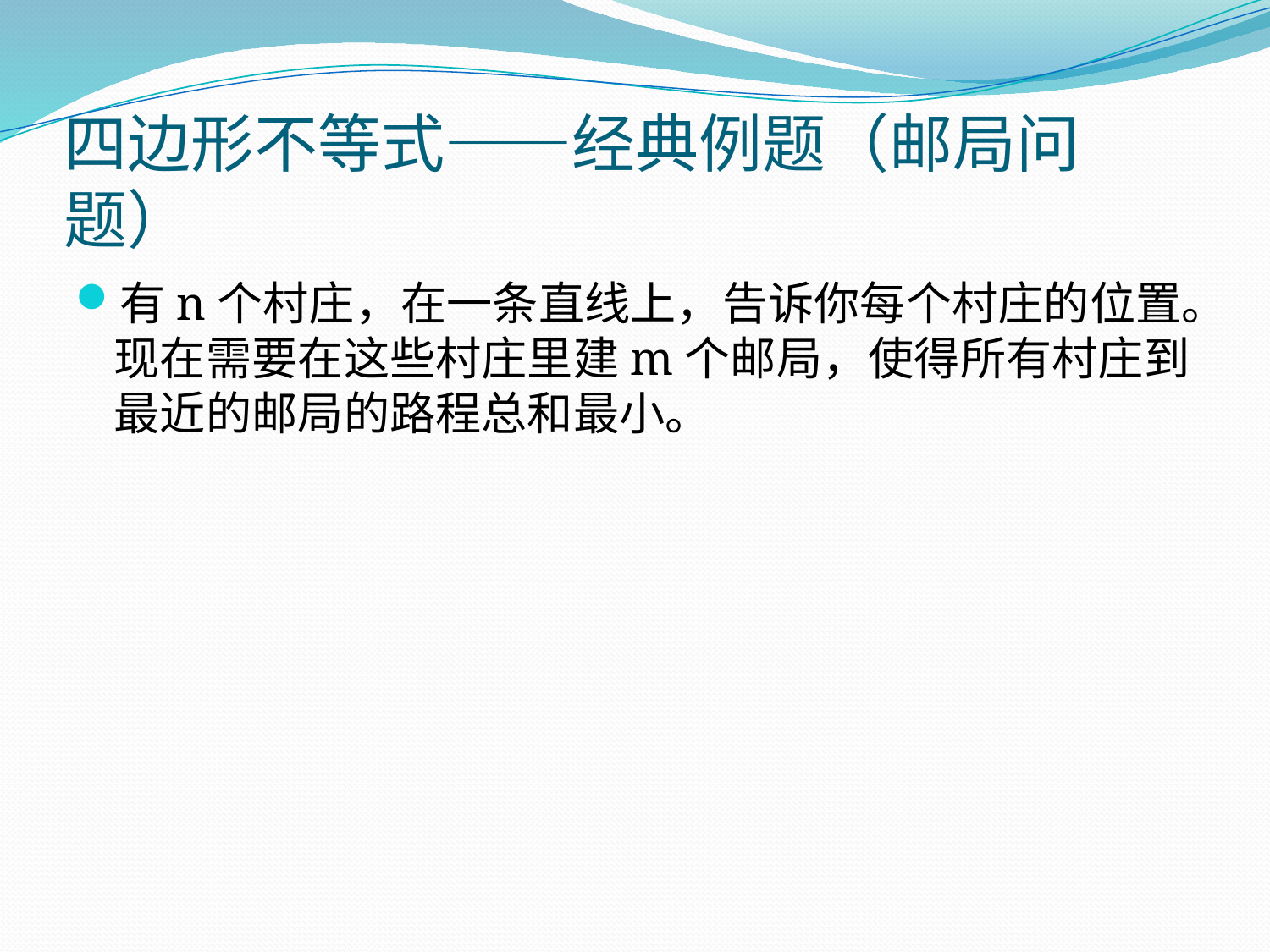

# 四边形不等式——经典例题（邮局问题）
有n个村庄，在一条直线上，告诉你每个村庄的位置。现在需要在这些村庄里建m个邮局，使得所有村庄到最近的邮局的路程总和最小。